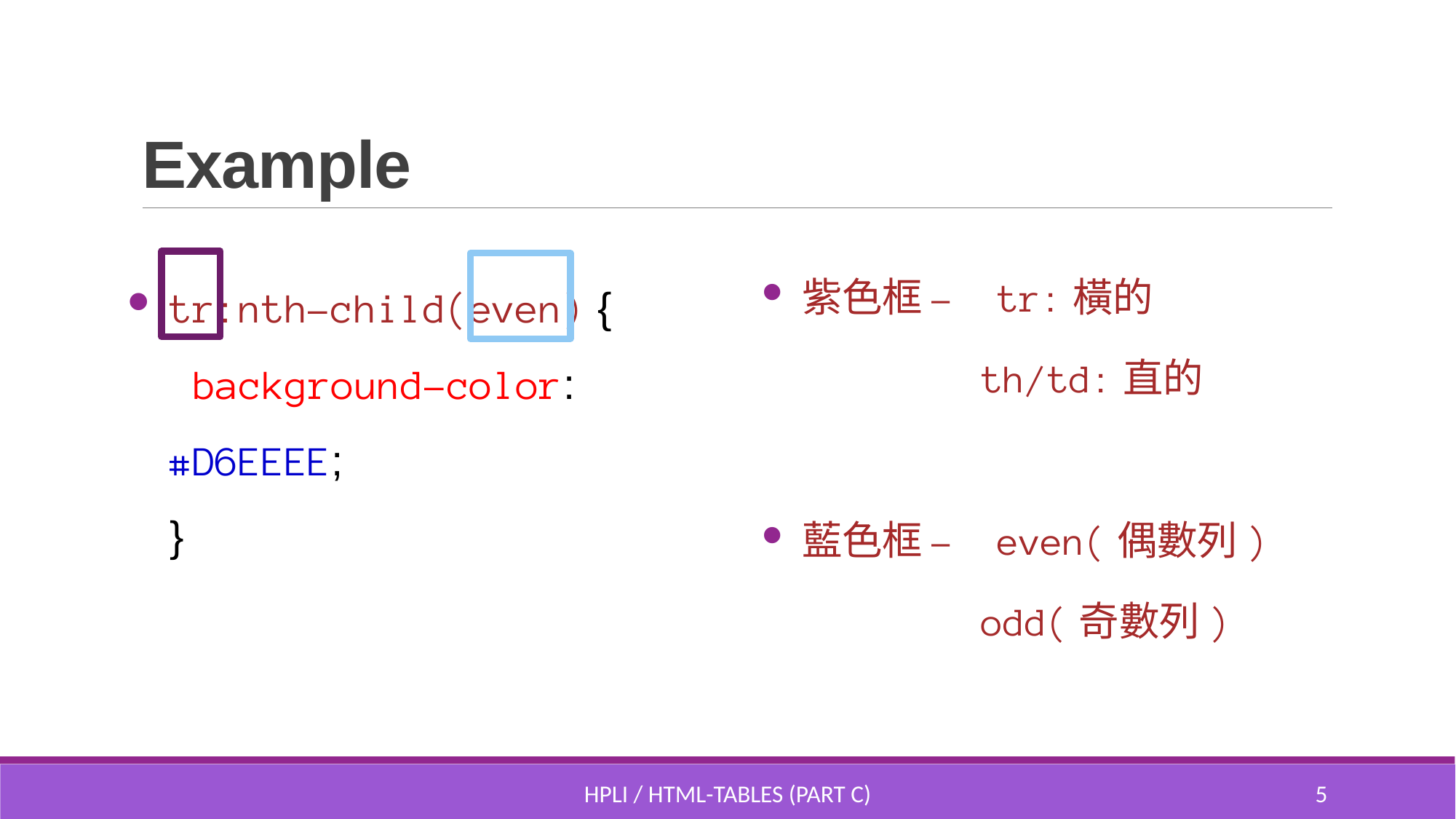

# Example
紫色框-  tr:橫的
          th/td:直的

藍色框-  even(偶數列)
          odd(奇數列)
tr:nth-child(even) { 
  background-color: #D6EEEE; 
}

HPLI / HTML-Tables (part C)
5